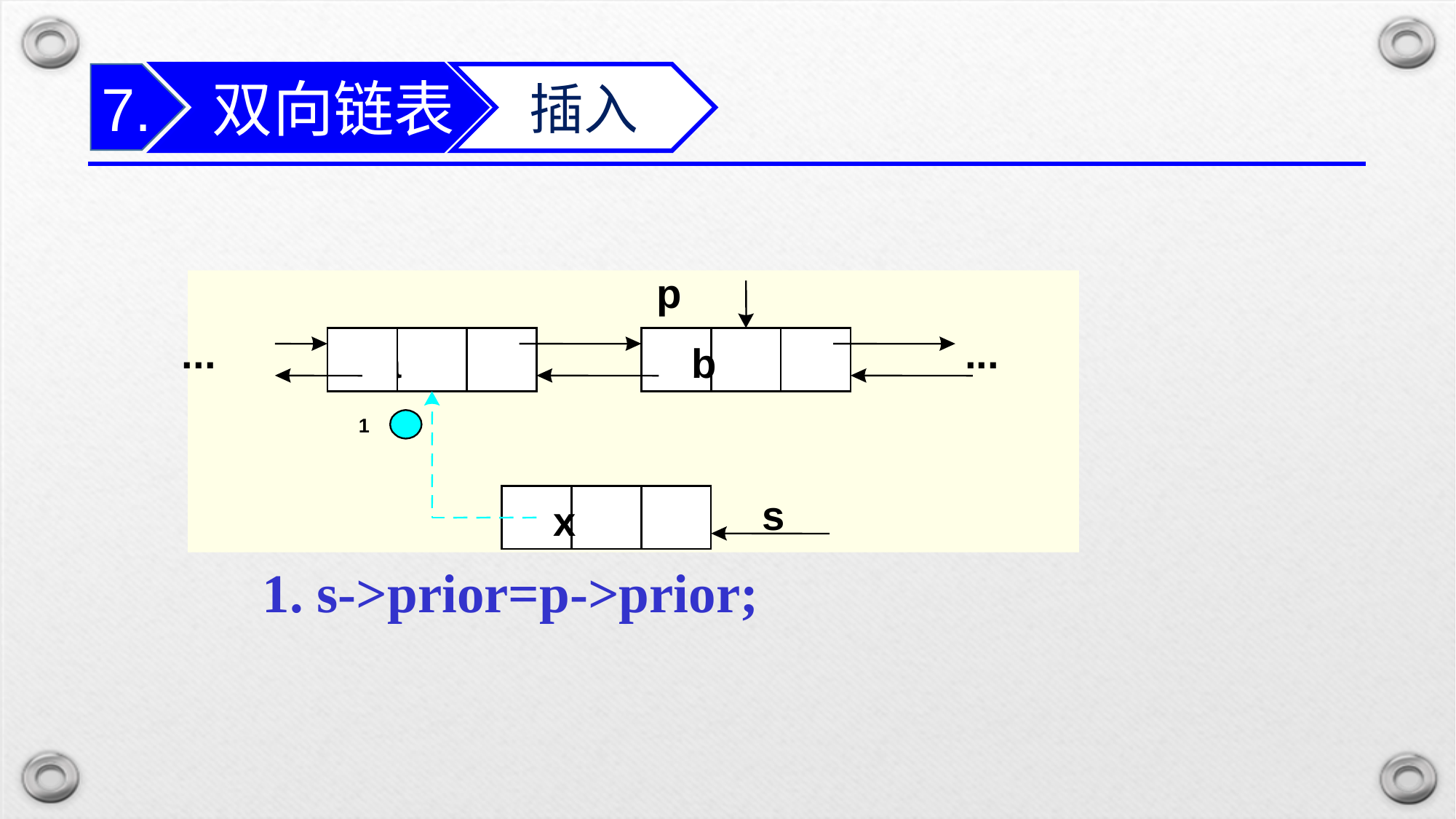

双向链表

7.
插入
p

...

...

a
b

1

s

x

1. s->prior=p->prior;